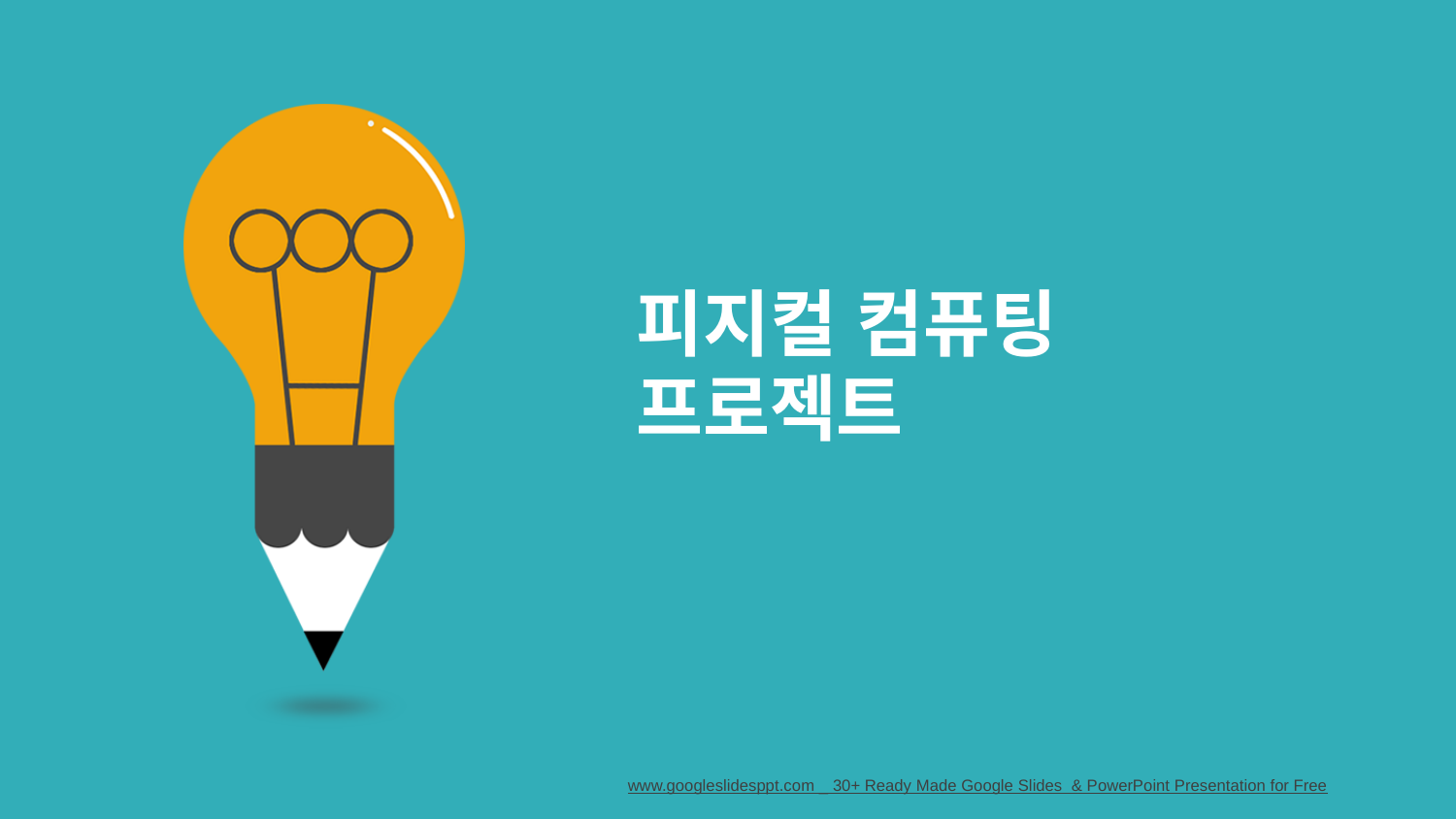

# 피지컬 컴퓨팅
프로젝트
www.googleslidesppt.com _ 30+ Ready Made Google Slides  & PowerPoint Presentation for Free